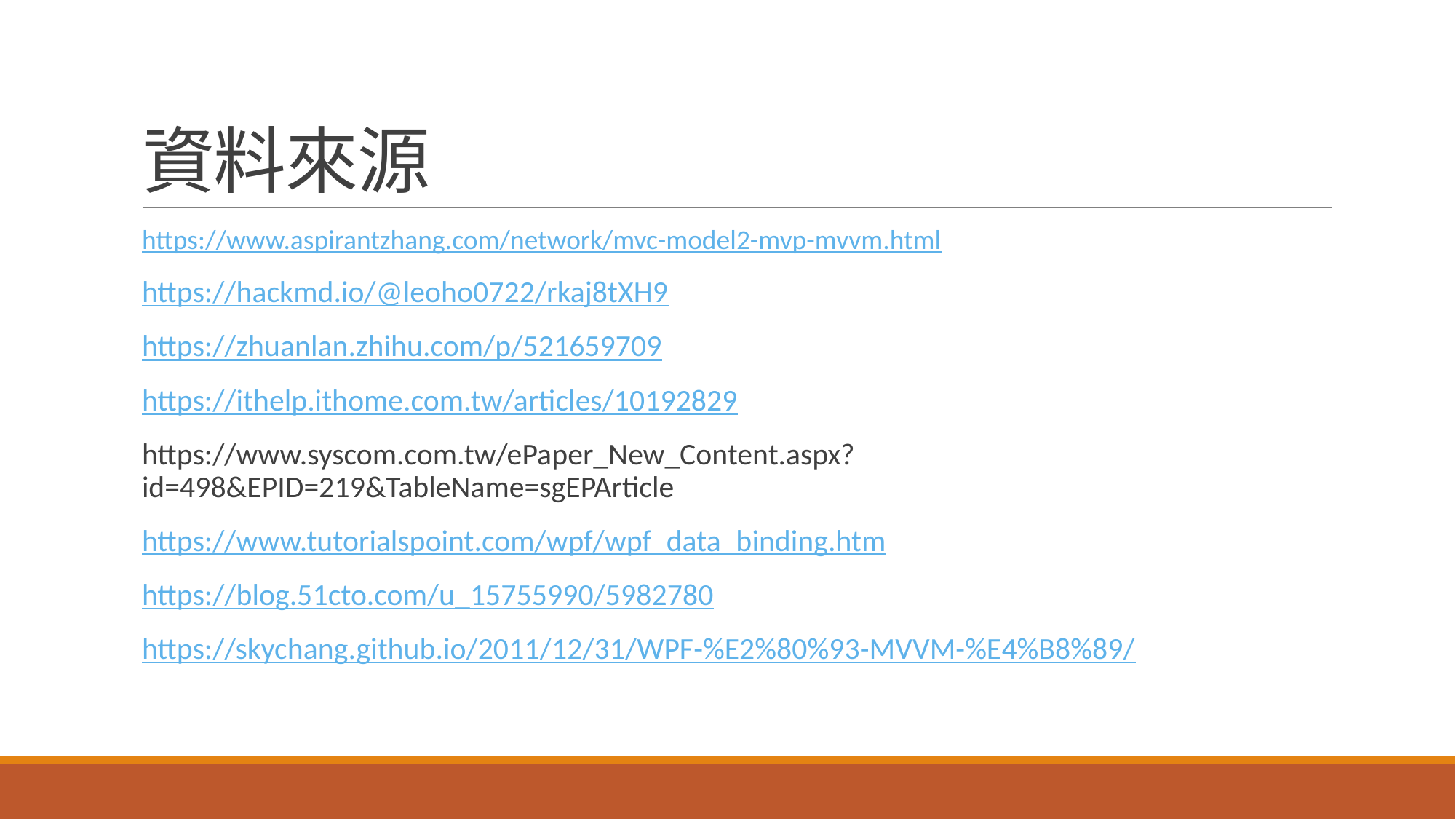

# 資料來源
https://www.aspirantzhang.com/network/mvc-model2-mvp-mvvm.html
https://hackmd.io/@leoho0722/rkaj8tXH9
https://zhuanlan.zhihu.com/p/521659709
https://ithelp.ithome.com.tw/articles/10192829
https://www.syscom.com.tw/ePaper_New_Content.aspx?id=498&EPID=219&TableName=sgEPArticle
https://www.tutorialspoint.com/wpf/wpf_data_binding.htm
https://blog.51cto.com/u_15755990/5982780
https://skychang.github.io/2011/12/31/WPF-%E2%80%93-MVVM-%E4%B8%89/